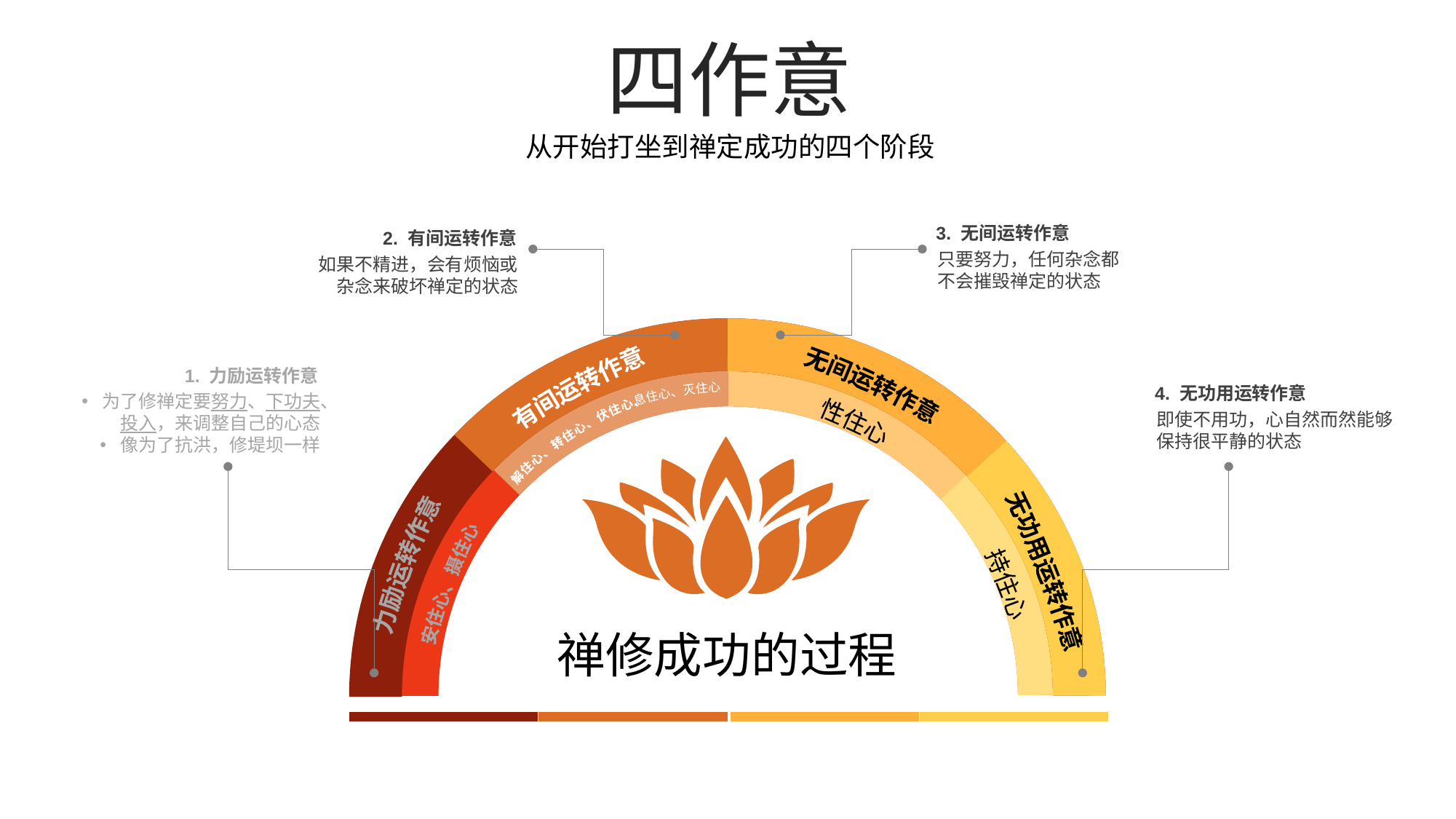

四作意
从开始打坐到禅定成功的四个阶段
3. 无间运转作意
只要努力，任何杂念都不会摧毁禅定的状态
2. 有间运转作意
如果不精进，会有烦恼或杂念来破坏禅定的状态

1. 力励运转作意
为了修禅定要努力、下功夫、投入，来调整自己的心态
像为了抗洪，修堤坝一样
4. 无功用运转作意
即使不用功，心自然而然能够保持很平静的状态
无间运转作意
有间运转作意
息住心、灭住心
性住心
解住心、转住心、伏住心、

力励运转作意
无功用运转作意
安住心、摄住心
持住心
禅修成功的过程